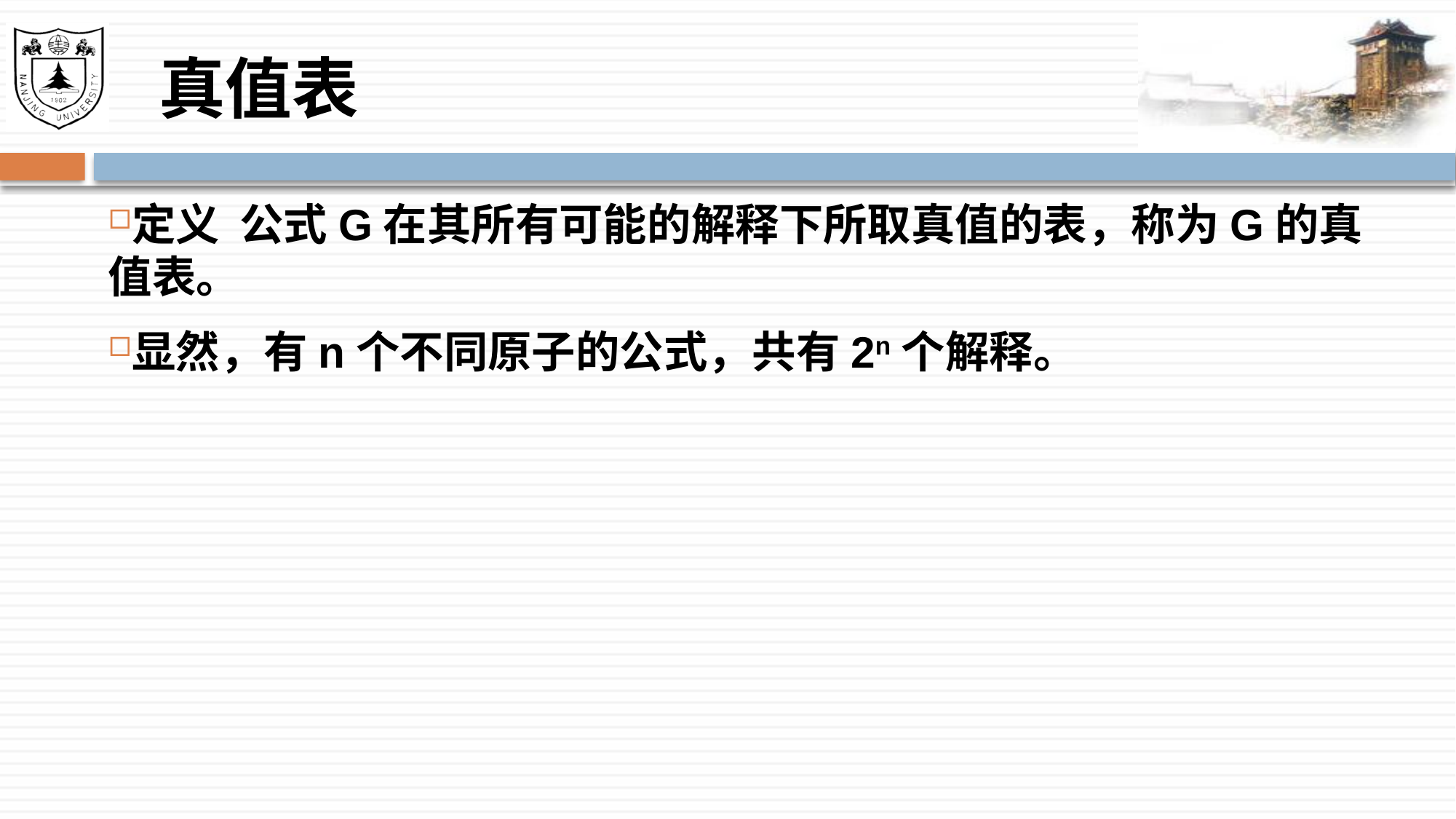

# 真值表
定义  公式G在其所有可能的解释下所取真值的表，称为G的真值表。
显然，有n个不同原子的公式，共有2n个解释。